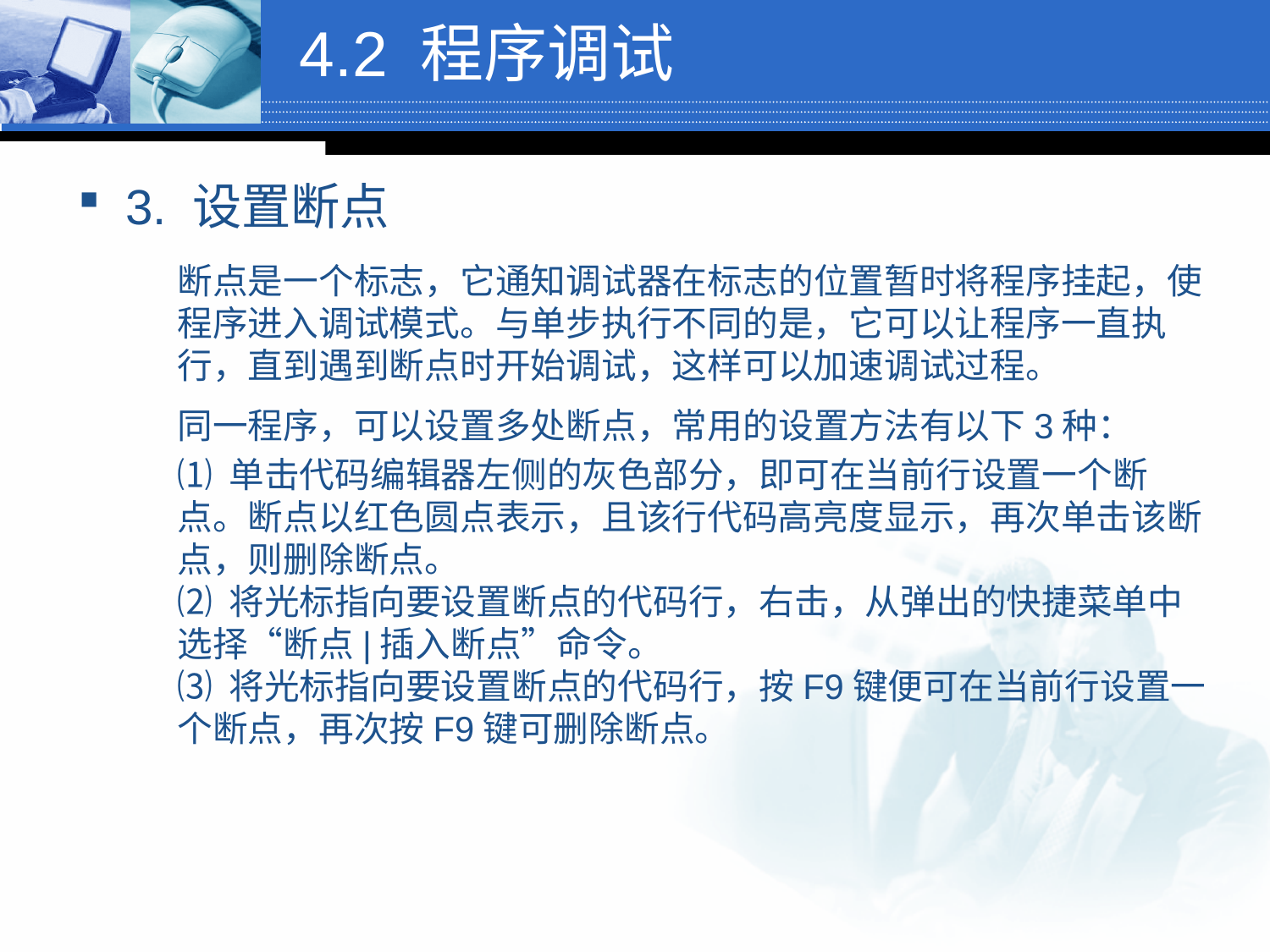

# 4.2 程序调试
3. 设置断点
断点是一个标志，它通知调试器在标志的位置暂时将程序挂起，使程序进入调试模式。与单步执行不同的是，它可以让程序一直执行，直到遇到断点时开始调试，这样可以加速调试过程。
同一程序，可以设置多处断点，常用的设置方法有以下3种：
⑴ 单击代码编辑器左侧的灰色部分，即可在当前行设置一个断点。断点以红色圆点表示，且该行代码高亮度显示，再次单击该断点，则删除断点。
⑵ 将光标指向要设置断点的代码行，右击，从弹出的快捷菜单中选择“断点|插入断点”命令。
⑶ 将光标指向要设置断点的代码行，按F9键便可在当前行设置一个断点，再次按F9键可删除断点。